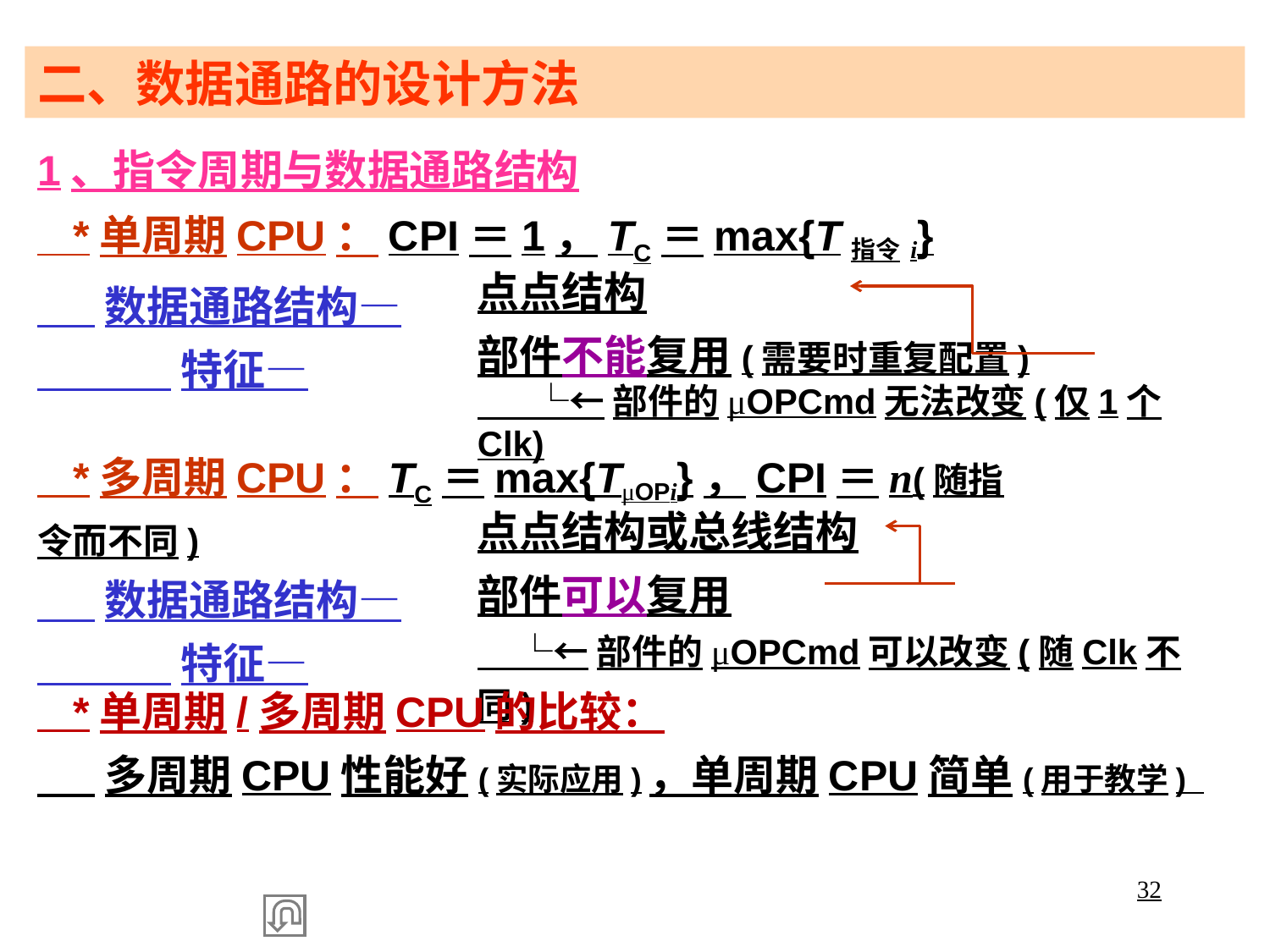

二、数据通路的设计方法
1、指令周期与数据通路结构
   *单周期CPU：CPI＝1，TC＝max{T指令i}
      数据通路结构—
              特征—

   *多周期CPU：TC＝max{TμOPi}，CPI＝n(随指令而不同)
      数据通路结构—
              特征—
点点结构
部件不能复用(需要时重复配置)
       └←部件的μOPCmd无法改变(仅1个Clk)
点点结构或总线结构
部件可以复用
     └←部件的μOPCmd可以改变(随Clk不同)
   *单周期/多周期CPU的比较：
      多周期CPU性能好(实际应用)，单周期CPU简单(用于教学)
32